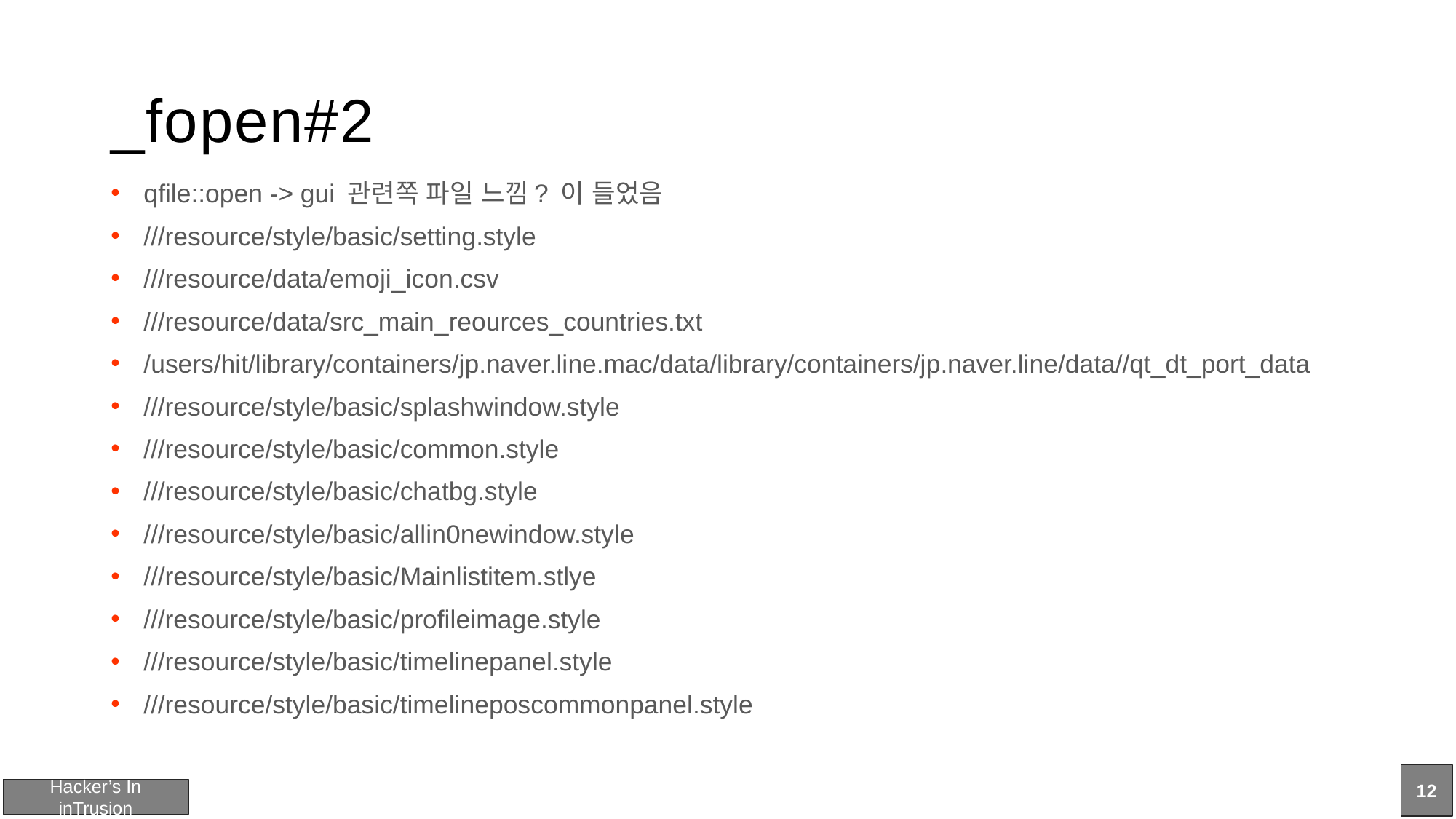

# _fopen#2
qfile::open -> gui 관련쪽 파일 느낌? 이 들었음
///resource/style/basic/setting.style
///resource/data/emoji_icon.csv
///resource/data/src_main_reources_countries.txt
/users/hit/library/containers/jp.naver.line.mac/data/library/containers/jp.naver.line/data//qt_dt_port_data
///resource/style/basic/splashwindow.style
///resource/style/basic/common.style
///resource/style/basic/chatbg.style
///resource/style/basic/allin0newindow.style
///resource/style/basic/Mainlistitem.stlye
///resource/style/basic/profileimage.style
///resource/style/basic/timelinepanel.style
///resource/style/basic/timelineposcommonpanel.style
12
Hacker’s In inTrusion